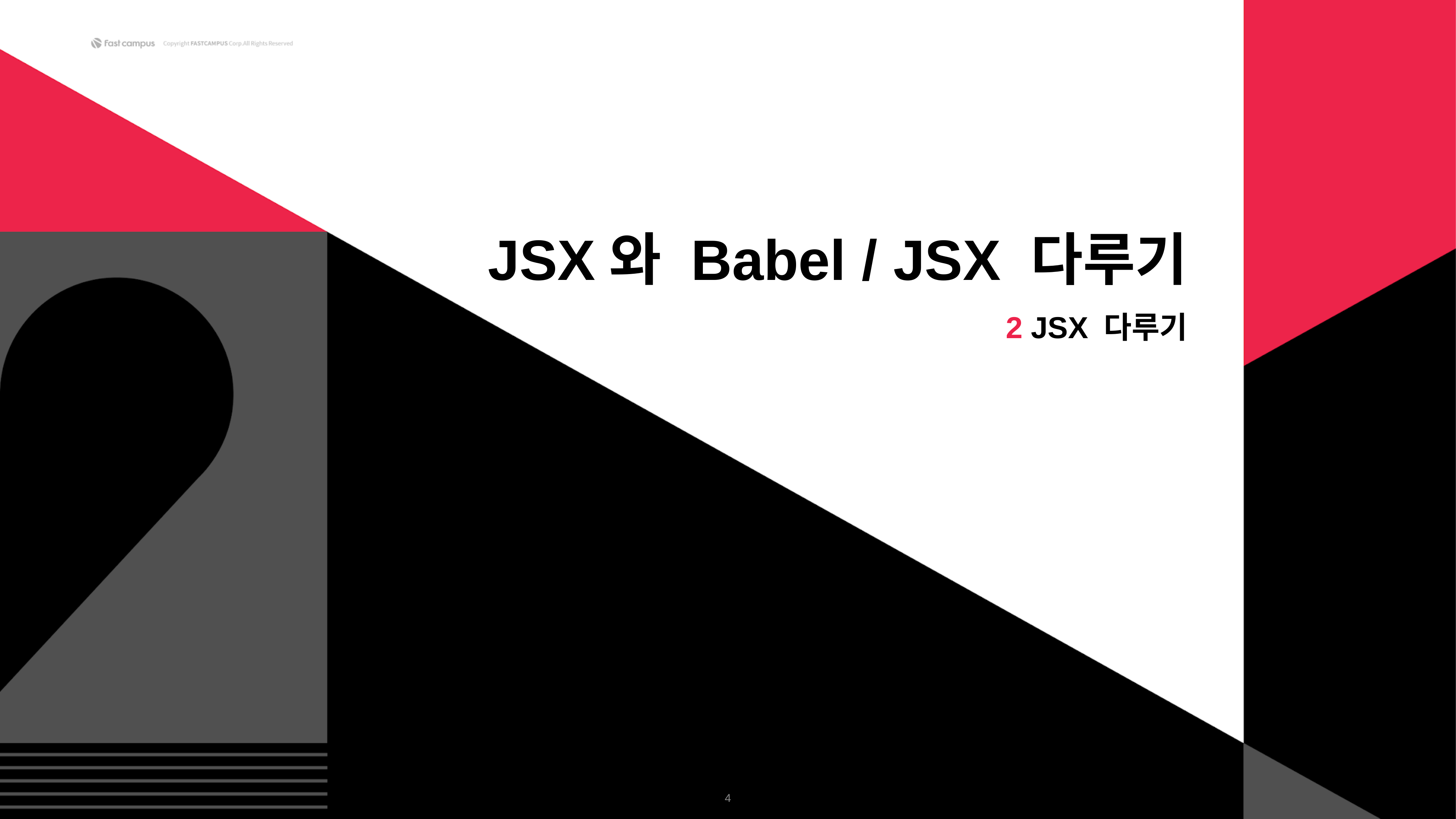

JSX와 Babel / JSX 다루기

2 JSX 다루기
4